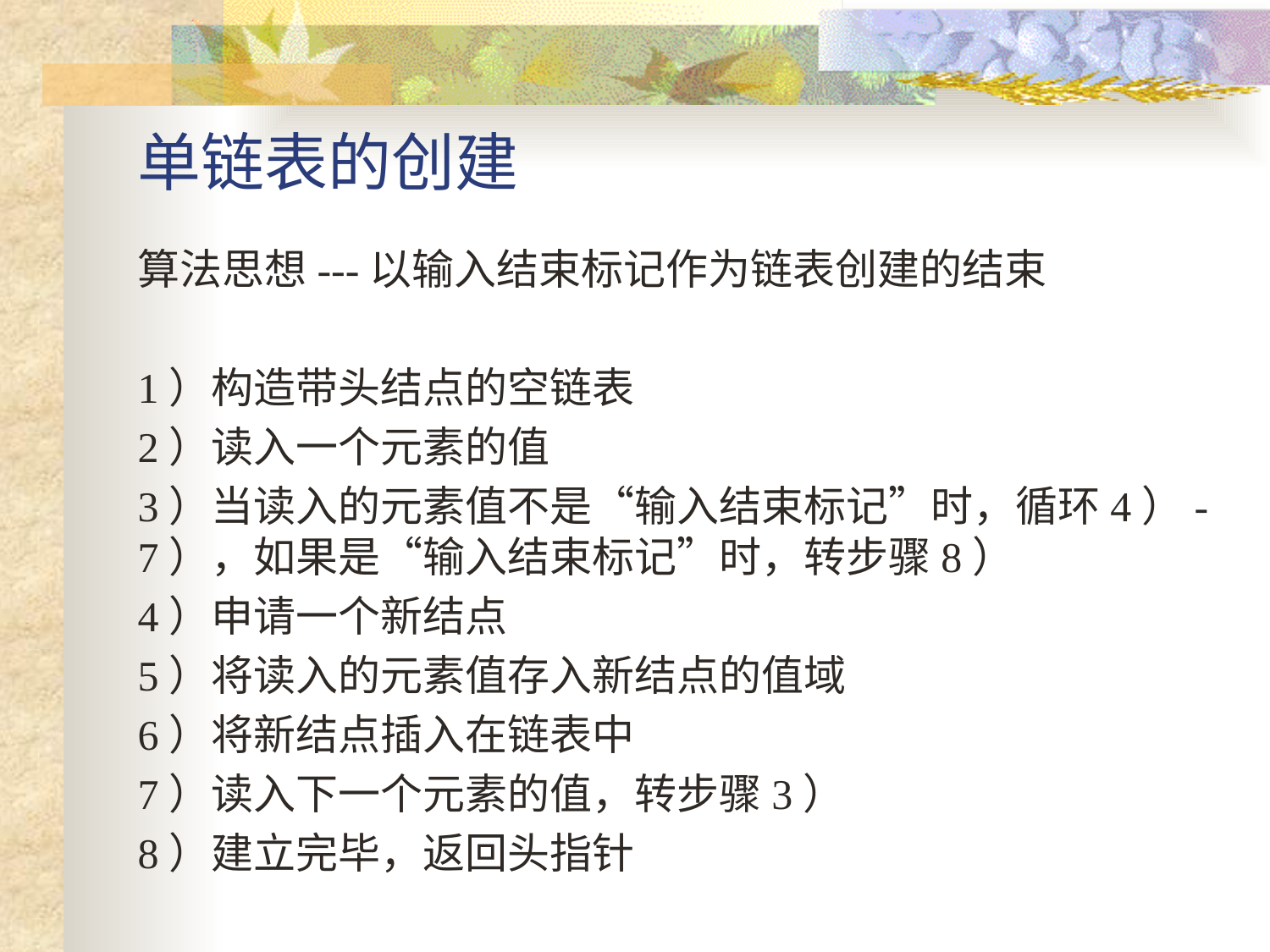

# 单链表的创建
算法思想---以输入结束标记作为链表创建的结束

1）构造带头结点的空链表
2）读入一个元素的值
3）当读入的元素值不是“输入结束标记”时，循环4）-7），如果是“输入结束标记”时，转步骤8）
4）申请一个新结点
5）将读入的元素值存入新结点的值域
6）将新结点插入在链表中
7）读入下一个元素的值，转步骤3）
8）建立完毕，返回头指针